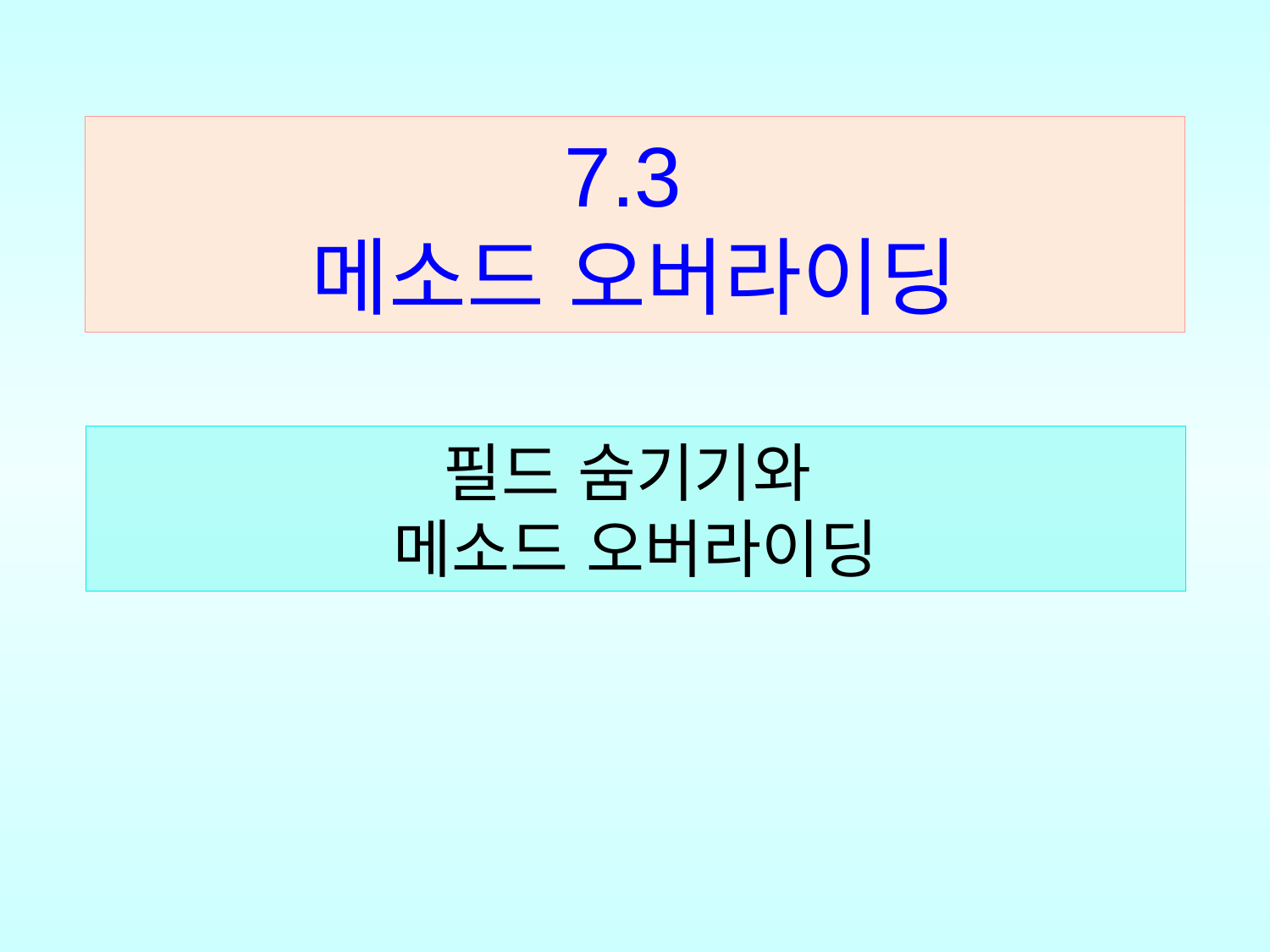

7.3
메소드 오버라이딩
필드 숨기기와
메소드 오버라이딩